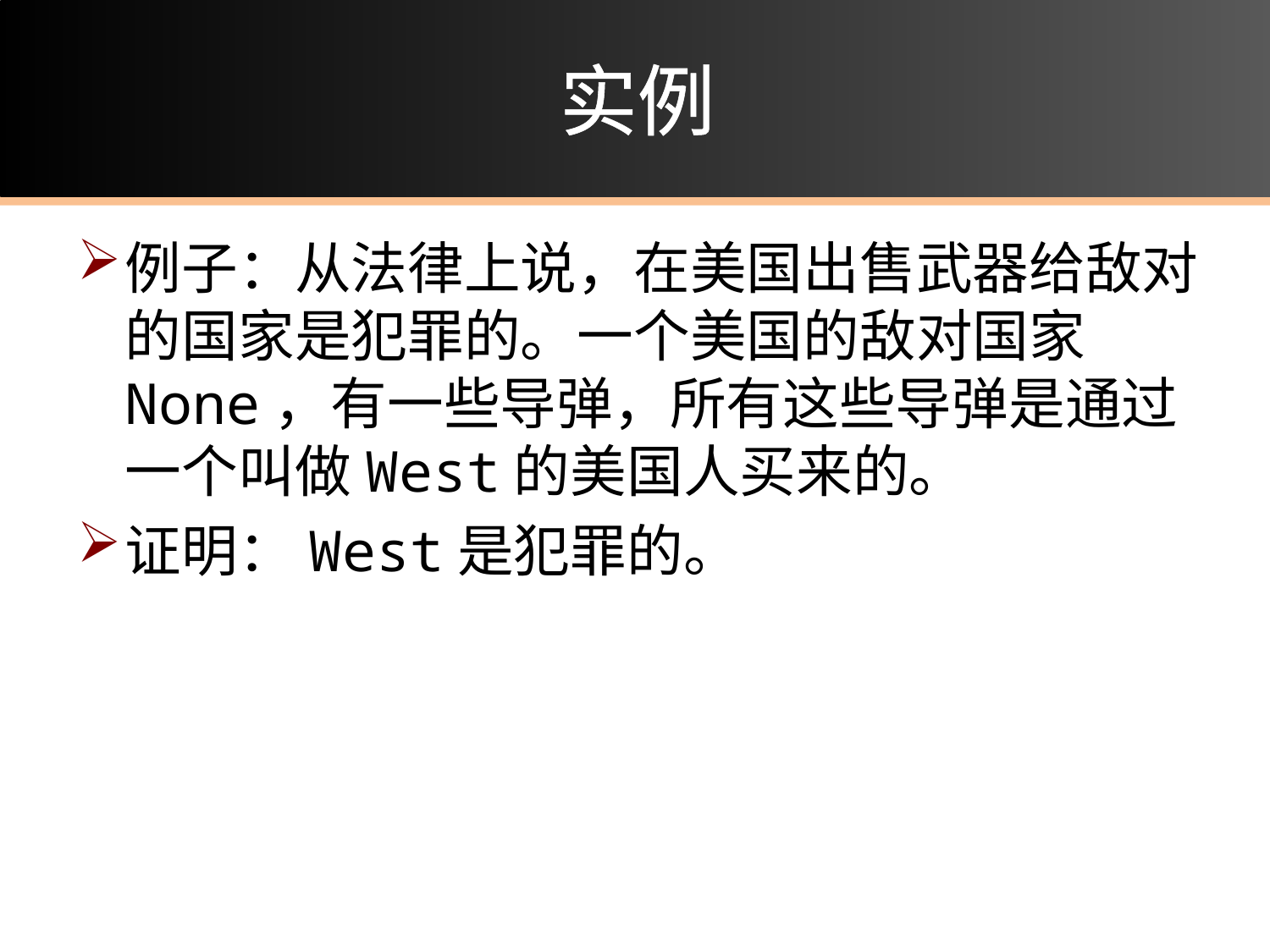

# 实例
例子：从法律上说，在美国出售武器给敌对的国家是犯罪的。一个美国的敌对国家None，有一些导弹，所有这些导弹是通过一个叫做West的美国人买来的。
证明：West是犯罪的。